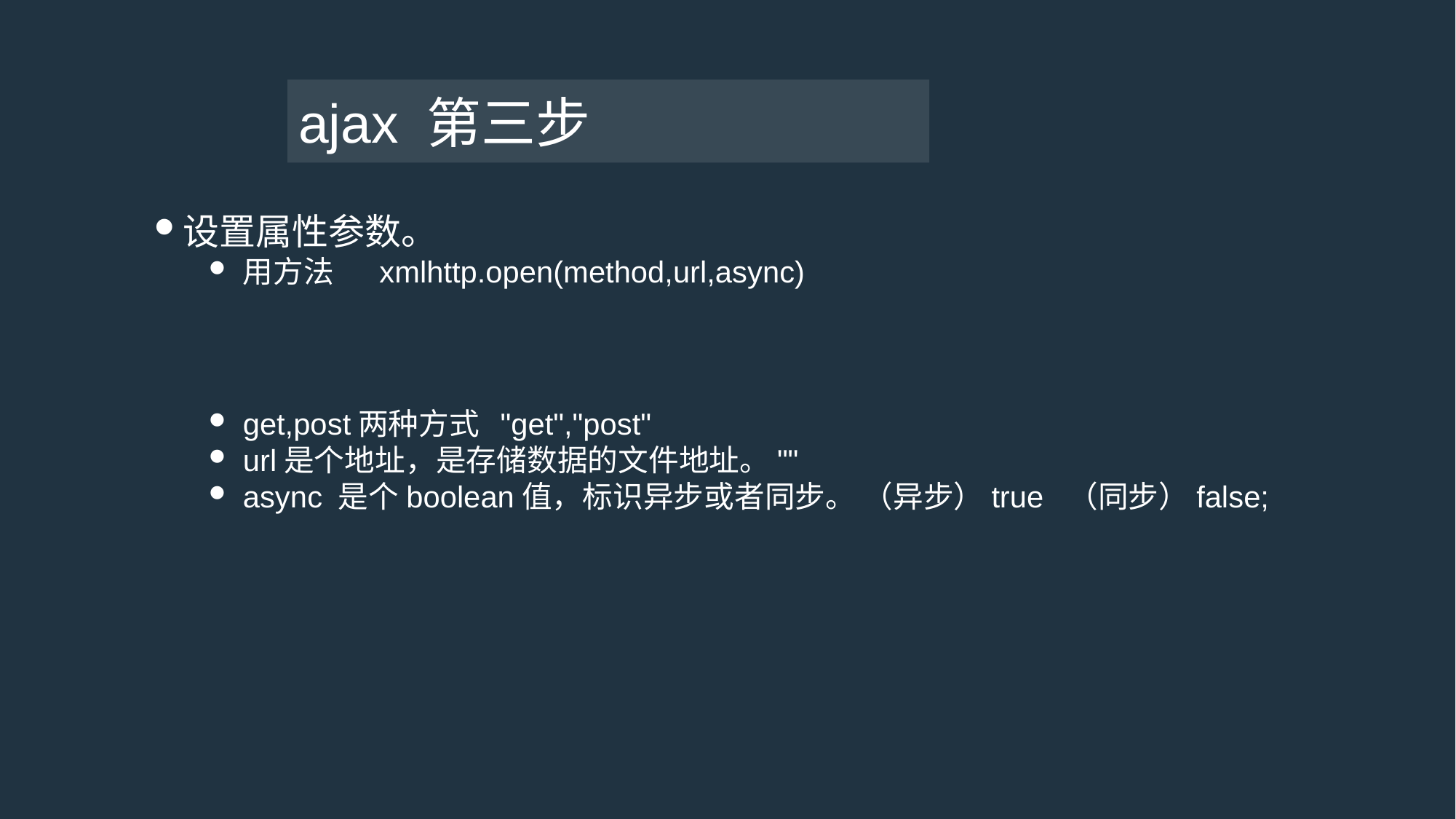

# ajax 第三步
设置属性参数。
用方法	   xmlhttp.open(method,url,async)

get,post两种方式  "get","post"
url是个地址，是存储数据的文件地址。""
async 是个boolean值，标识异步或者同步。 （异步）true  （同步）false;